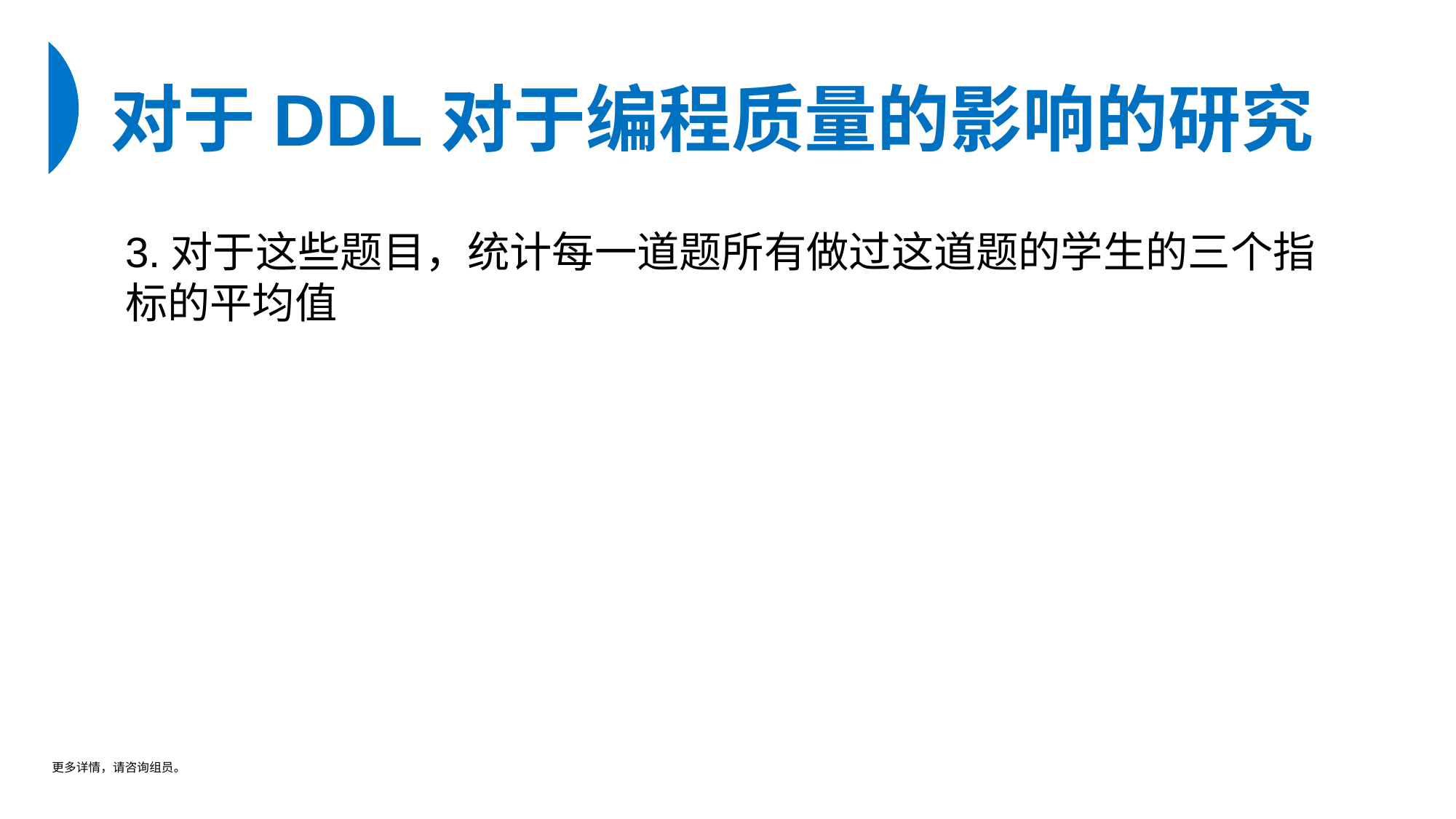

# 对于DDL对于编程质量的影响的研究
3.对于这些题目，统计每一道题所有做过这道题的学生的三个指标的平均值
更多详情，请咨询组员。